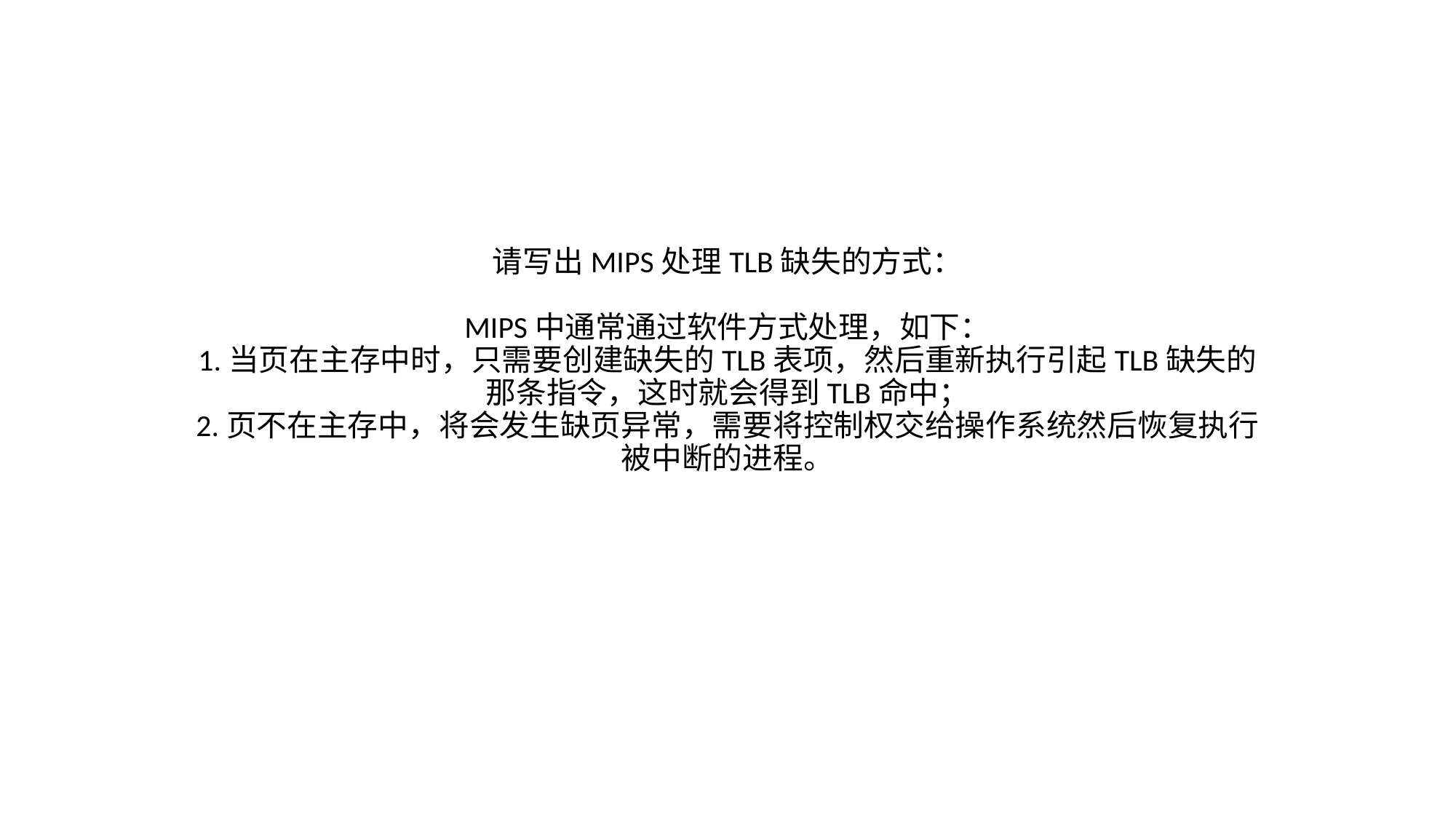

# 请写出MIPS处理TLB缺失的方式： MIPS中通常通过软件方式处理，如下： 1.当页在主存中时，只需要创建缺失的TLB表项，然后重新执行引起TLB缺失的那条指令，这时就会得到TLB命中； 2.页不在主存中，将会发生缺页异常，需要将控制权交给操作系统然后恢复执行被中断的进程。